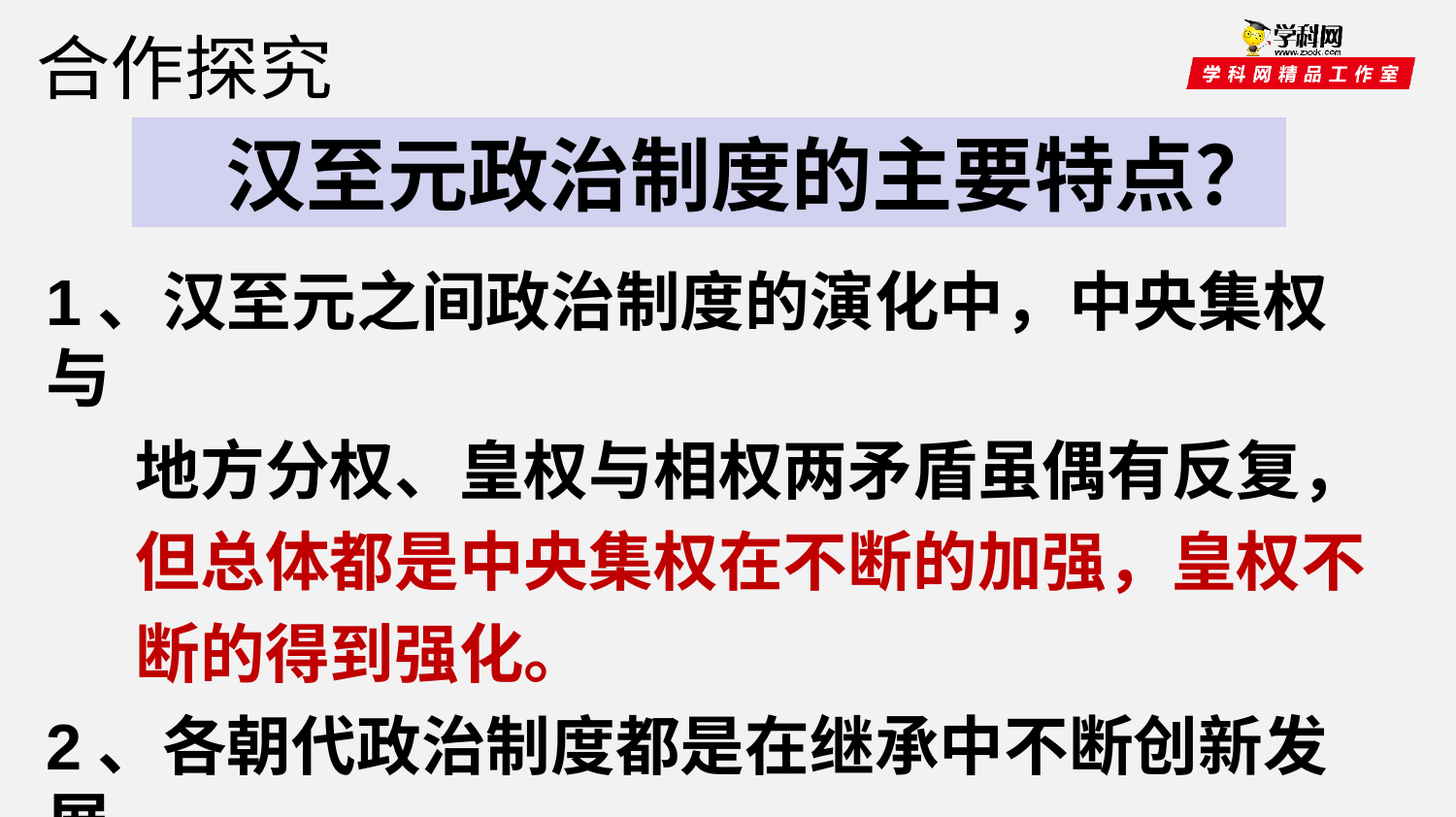

合作探究
# 汉至元政治制度的主要特点？
1、汉至元之间政治制度的演化中，中央集权与
     地方分权、皇权与相权两矛盾虽偶有反复，
     但总体都是中央集权在不断的加强，皇权不
     断的得到强化。
2、各朝代政治制度都是在继承中不断创新发展。